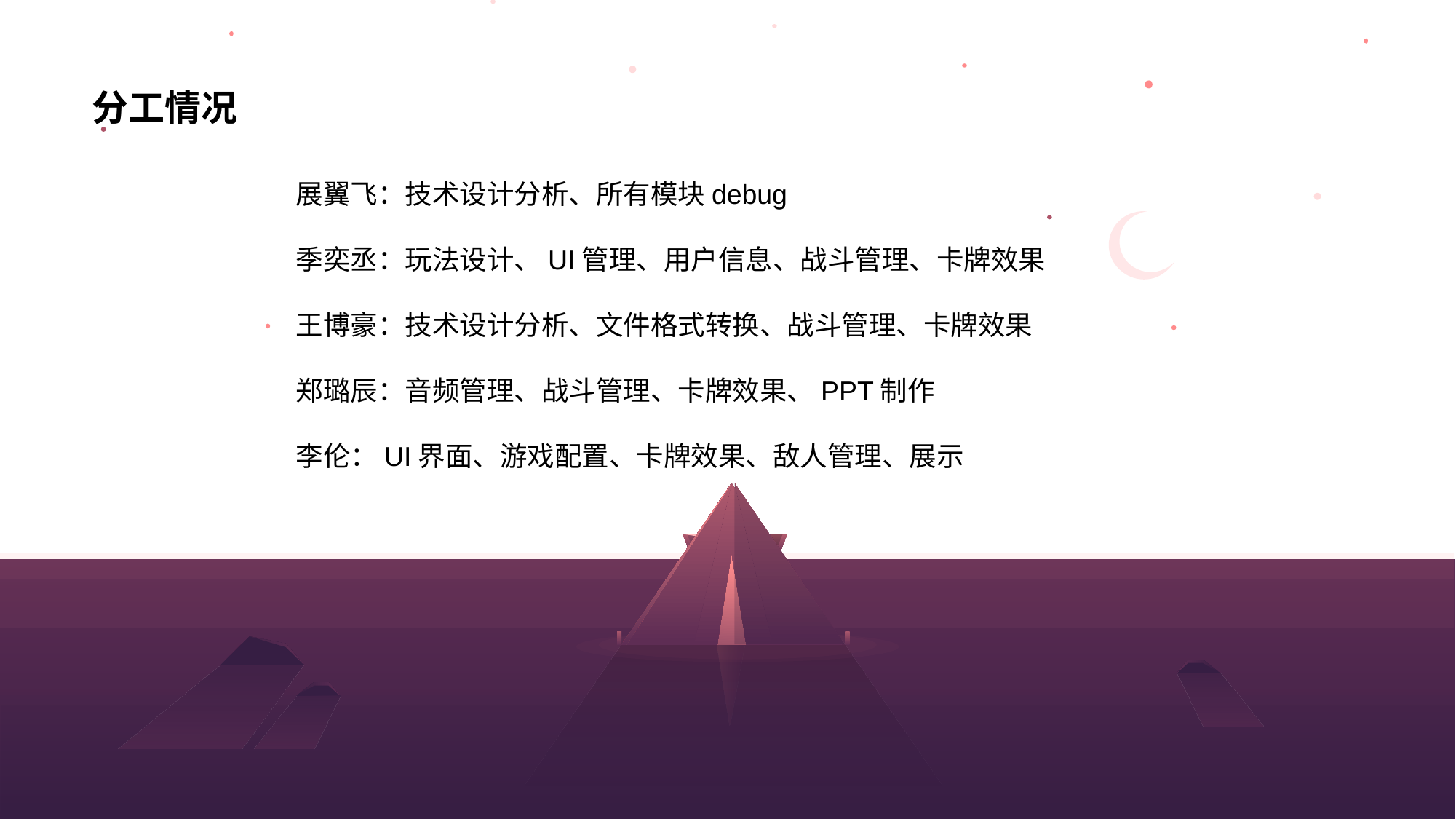

# 分工情况
展翼飞：技术设计分析、所有模块debug

季奕丞：玩法设计、UI管理、用户信息、战斗管理、卡牌效果

王博豪：技术设计分析、文件格式转换、战斗管理、卡牌效果

郑璐辰：音频管理、战斗管理、卡牌效果、PPT制作

李伦：UI界面、游戏配置、卡牌效果、敌人管理、展示